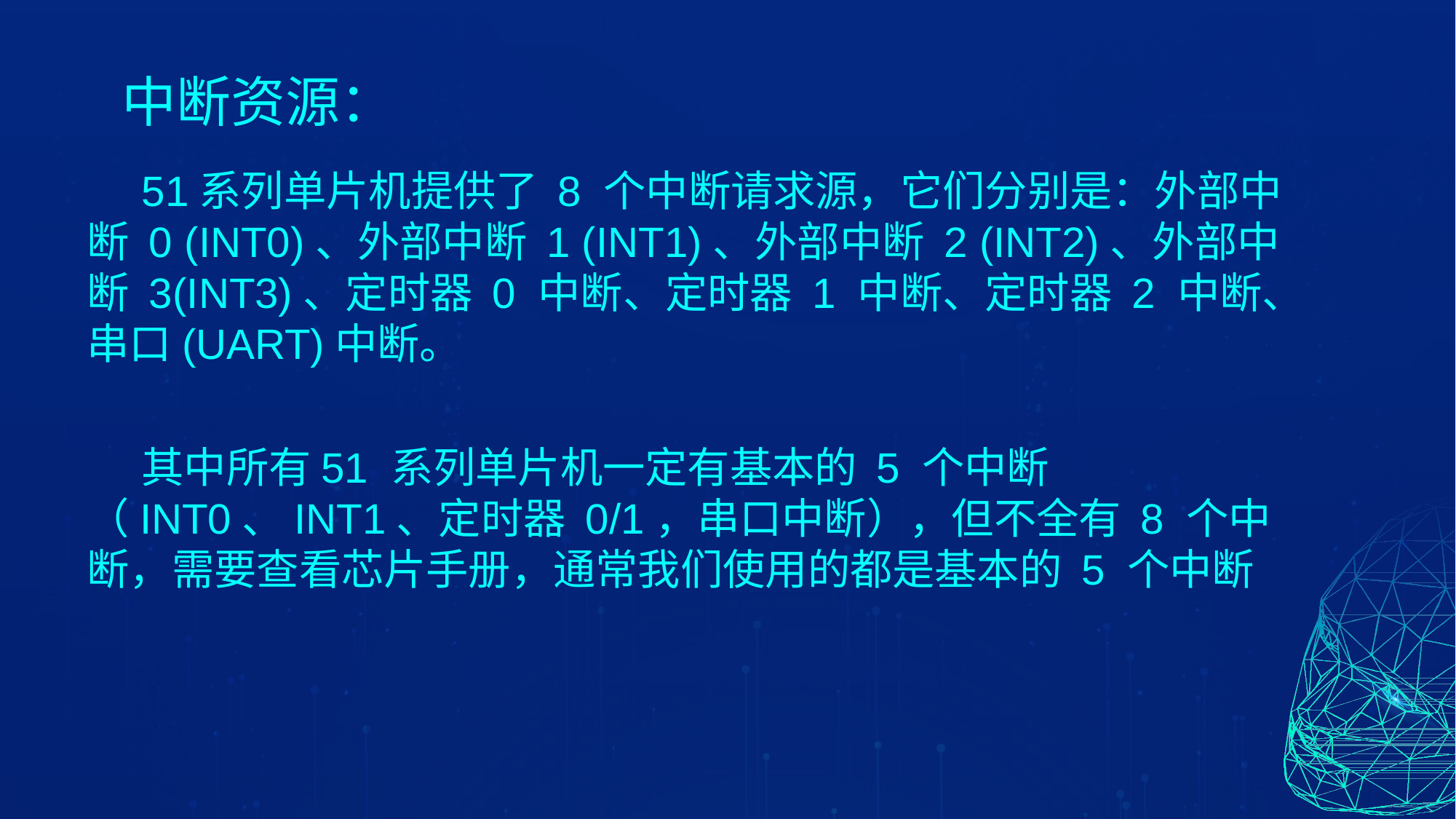

中断资源：
51系列单片机提供了 8 个中断请求源，它们分别是：外部中断 0 (INT0)、外部中断 1 (INT1)、外部中断 2 (INT2)、外部中断 3(INT3)、定时器 0 中断、定时器 1 中断、定时器 2 中断、串口(UART)中断。

其中所有51 系列单片机一定有基本的 5 个中断（INT0、INT1、定时器 0/1，串口中断），但不全有 8 个中断，需要查看芯片手册，通常我们使用的都是基本的 5 个中断